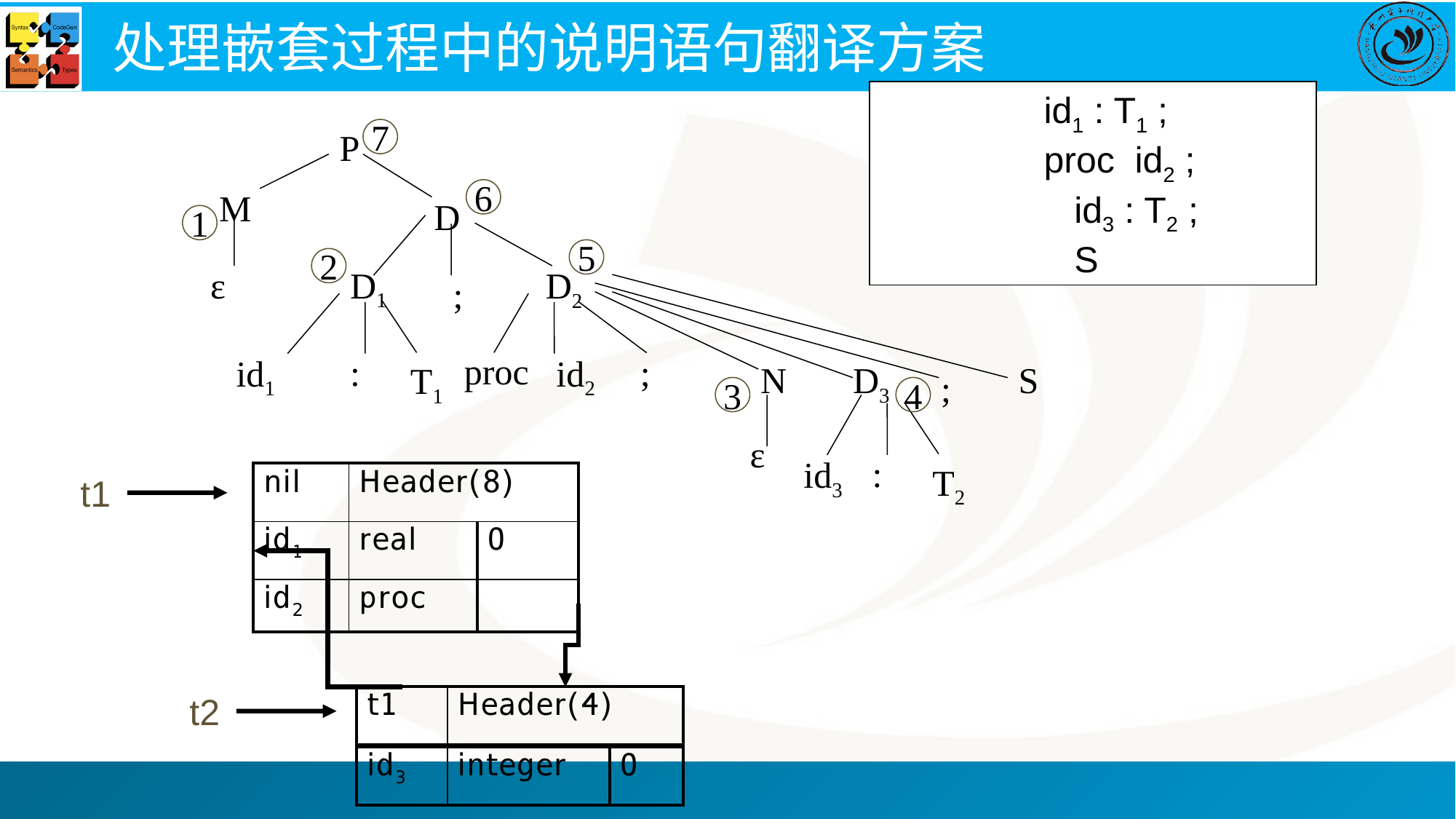

处理嵌套过程中的说明语句翻译方案
id1 : T1 ;
proc  id2 ;
   id3 : T2 ;
   S
7
P

6
M
D
1

5
2
D1
ε
D2
;

proc
:
;
id1
id2
N
D3
S
T1
;
3
4

ε
:
id3
T2
| nil | Header(8) |  |
| --- | --- | --- |
| id1 | real | 0 |
| id2 | proc |  |
t1

t2

| t1 | Header(4) |
| --- | --- |
| id3 | integer | 0 |
| --- | --- | --- |
30